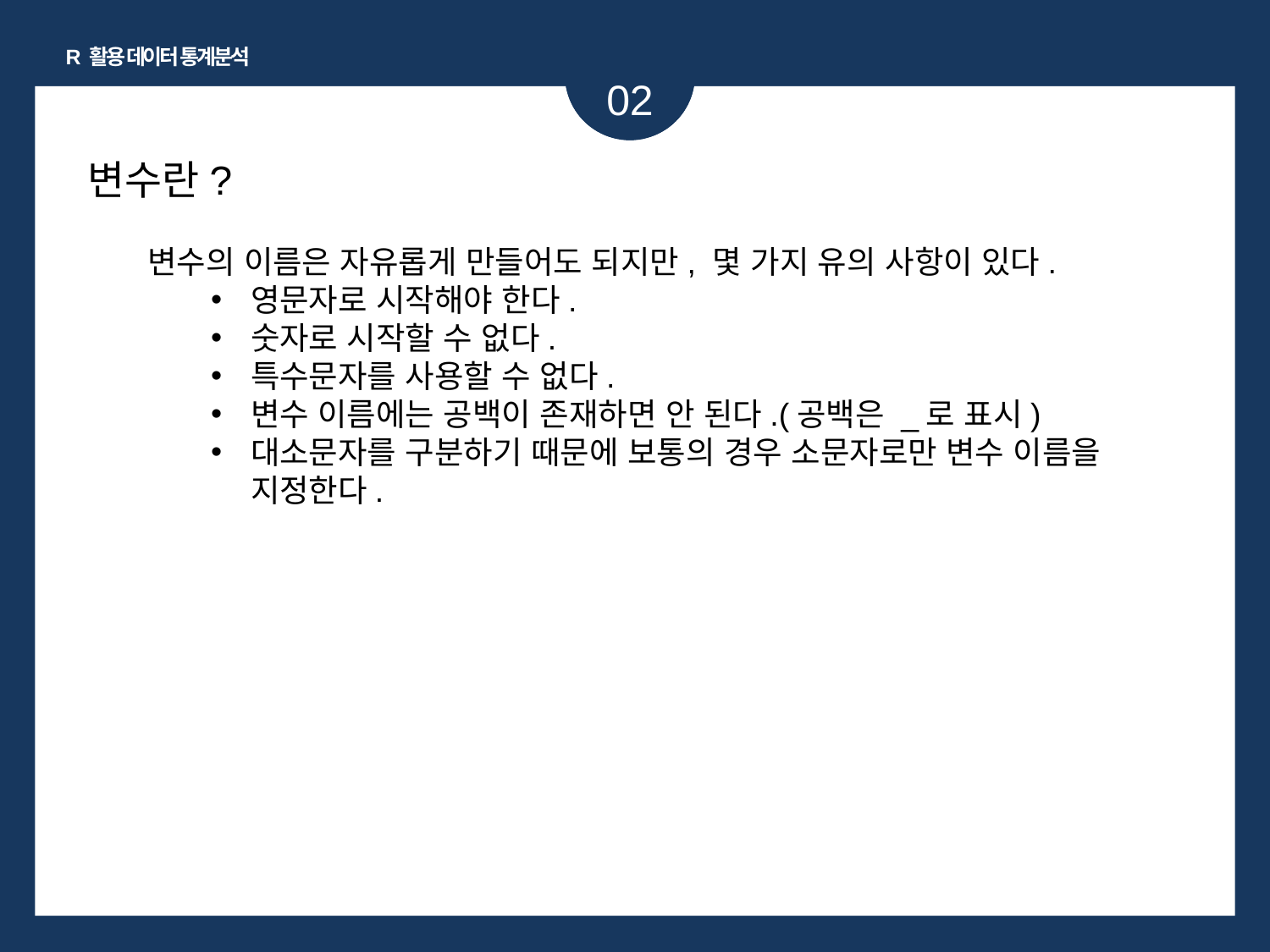

R 활용 데이터 통계분석
02
변수란?
변수의 이름은 자유롭게 만들어도 되지만, 몇 가지 유의 사항이 있다.
영문자로 시작해야 한다.
숫자로 시작할 수 없다.
특수문자를 사용할 수 없다.
변수 이름에는 공백이 존재하면 안 된다.(공백은 _로 표시)
대소문자를 구분하기 때문에 보통의 경우 소문자로만 변수 이름을 지정한다.